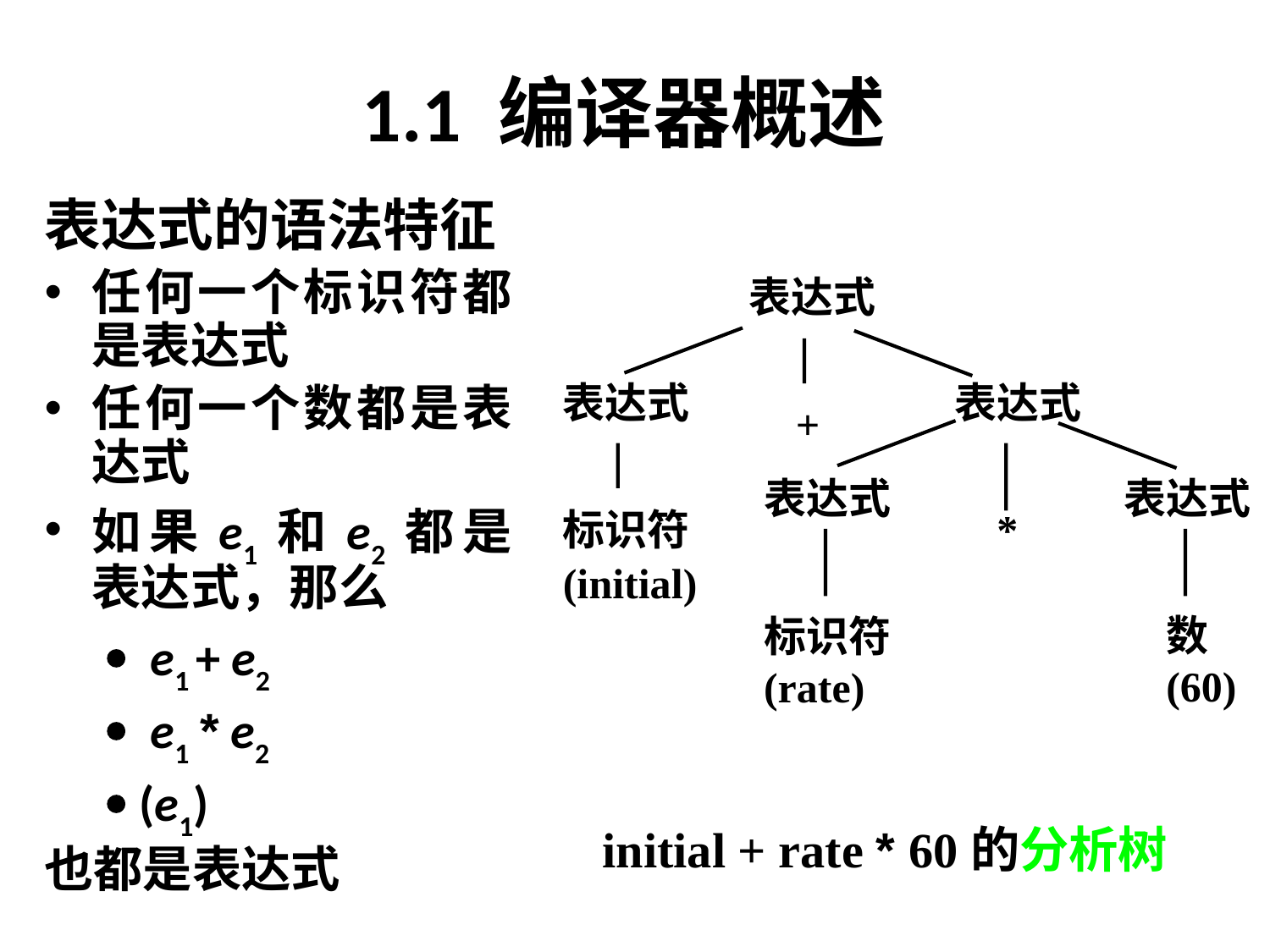

# 1.1 编译器概述
表达式的语法特征
任何一个标识符都是表达式
任何一个数都是表达式
如果e1和e2都是表达式，那么
•  e1 + e2
•  e1 * e2
• (e1)
也都是表达式
表达式

表达式
表达式
+

表达式
表达式
标识符
*

(initial)
标识符
(rate)
数
(60)
initial + rate * 60的分析树